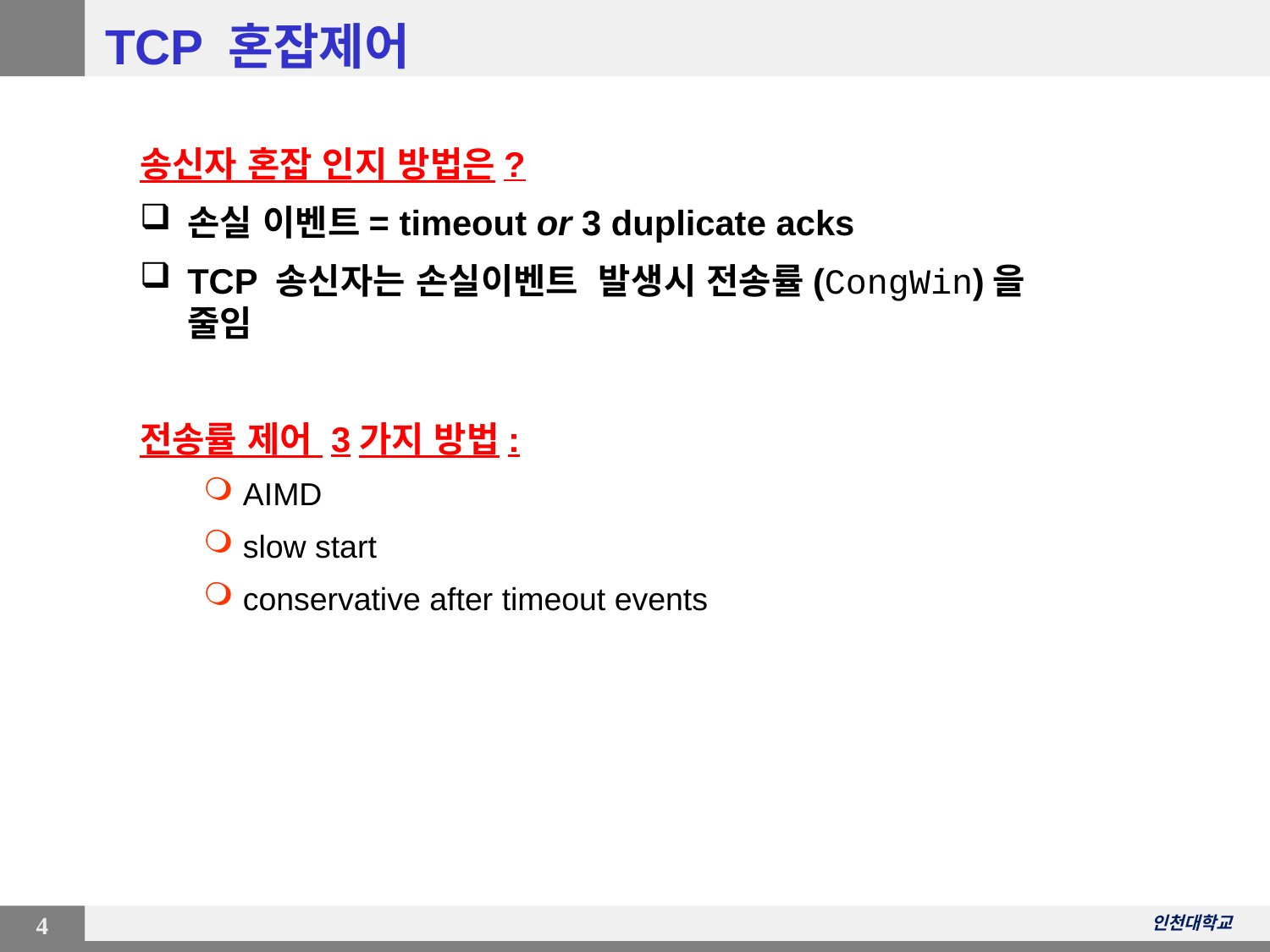

# TCP 혼잡제어
송신자 혼잡 인지 방법은?
손실 이벤트= timeout or 3 duplicate acks
TCP 송신자는 손실이벤트  발생시 전송률(CongWin)을 줄임

전송률 제어 3가지 방법:
AIMD
slow start
conservative after timeout events